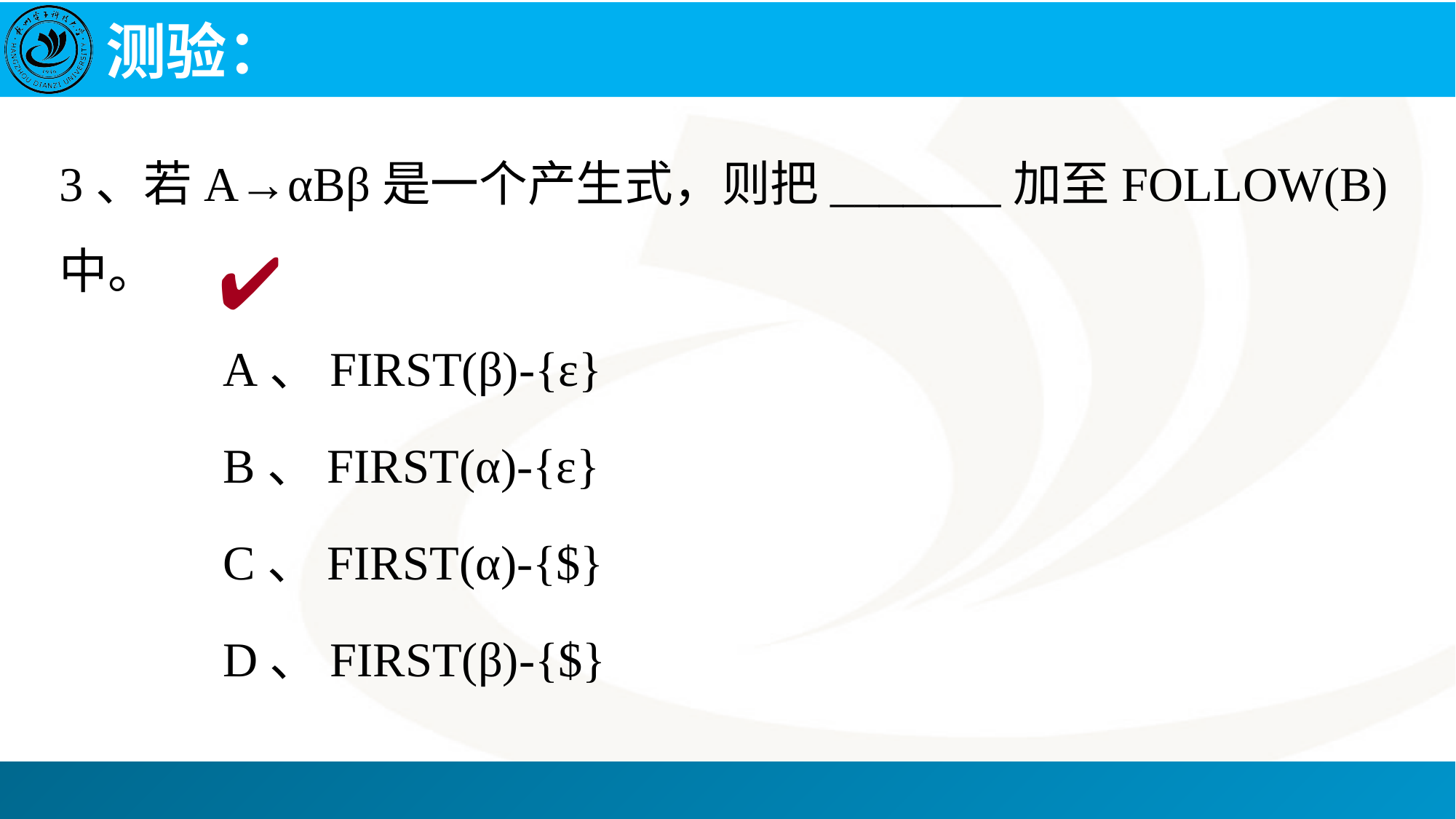

# 测验：
3、若A→αBβ是一个产生式，则把_______加至FOLLOW(B)中。
A、FIRST(β)-{ε}
B、FIRST(α)-{ε}
C、FIRST(α)-{$}
D、FIRST(β)-{$}
✔
93